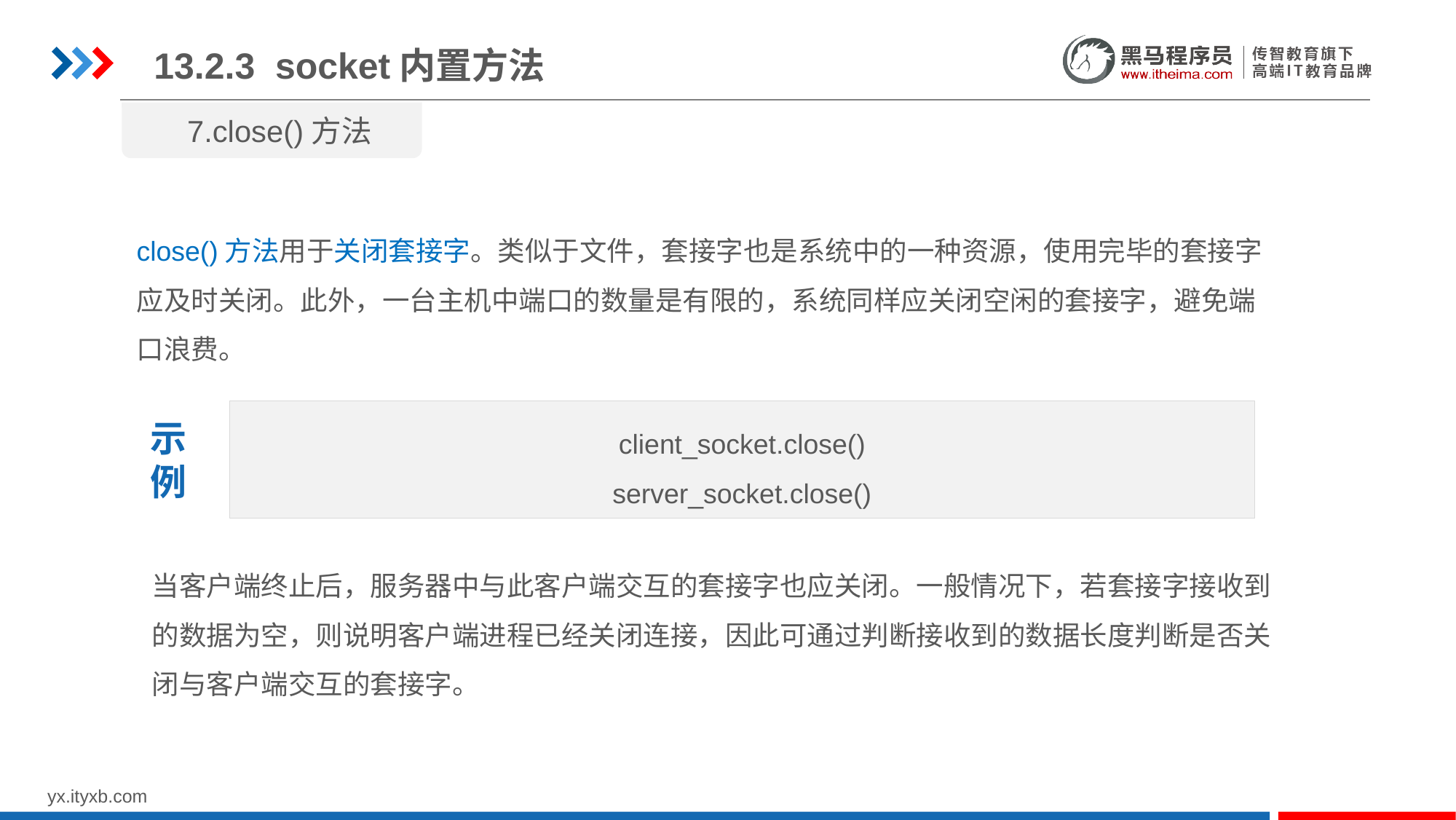

13.2.3  socket内置方法

7.close()方法
close()方法用于关闭套接字。类似于文件，套接字也是系统中的一种资源，使用完毕的套接字应及时关闭。此外，一台主机中端口的数量是有限的，系统同样应关闭空闲的套接字，避免端口浪费。
client_socket.close()
server_socket.close()
示
例
当客户端终止后，服务器中与此客户端交互的套接字也应关闭。一般情况下，若套接字接收到的数据为空，则说明客户端进程已经关闭连接，因此可通过判断接收到的数据长度判断是否关闭与客户端交互的套接字。